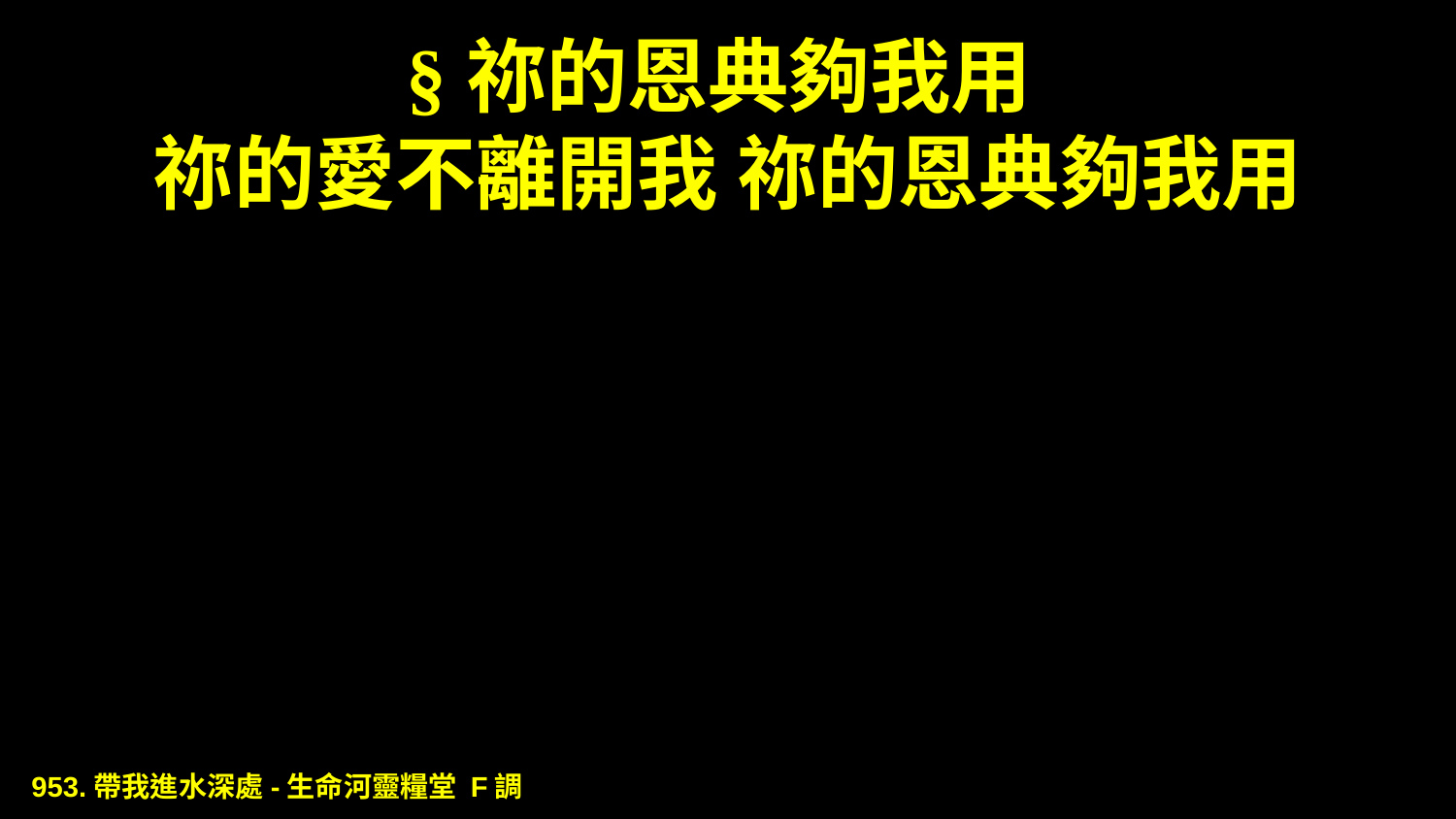

# §祢的恩典夠我用 祢的愛不離開我 祢的恩典夠我用
953.帶我進水深處-生命河靈糧堂 F調